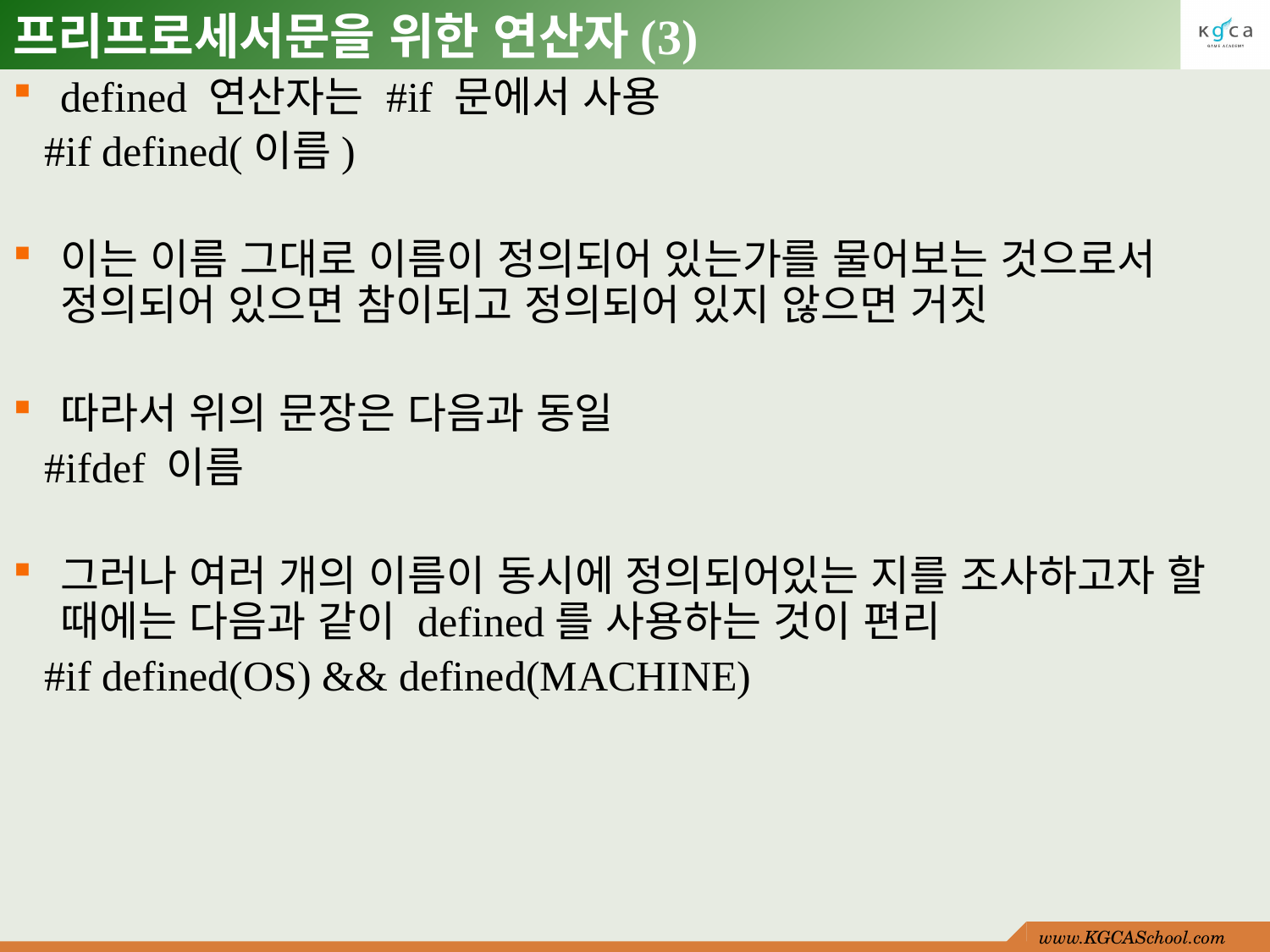

# 프리프로세서문을 위한 연산자(3)
defined 연산자는 #if 문에서 사용
   #if defined(이름)

이는 이름 그대로 이름이 정의되어 있는가를 물어보는 것으로서 정의되어 있으면 참이되고 정의되어 있지 않으면 거짓

따라서 위의 문장은 다음과 동일
   #ifdef 이름

그러나 여러 개의 이름이 동시에 정의되어있는 지를 조사하고자 할 때에는 다음과 같이 defined를 사용하는 것이 편리
   #if defined(OS) && defined(MACHINE)